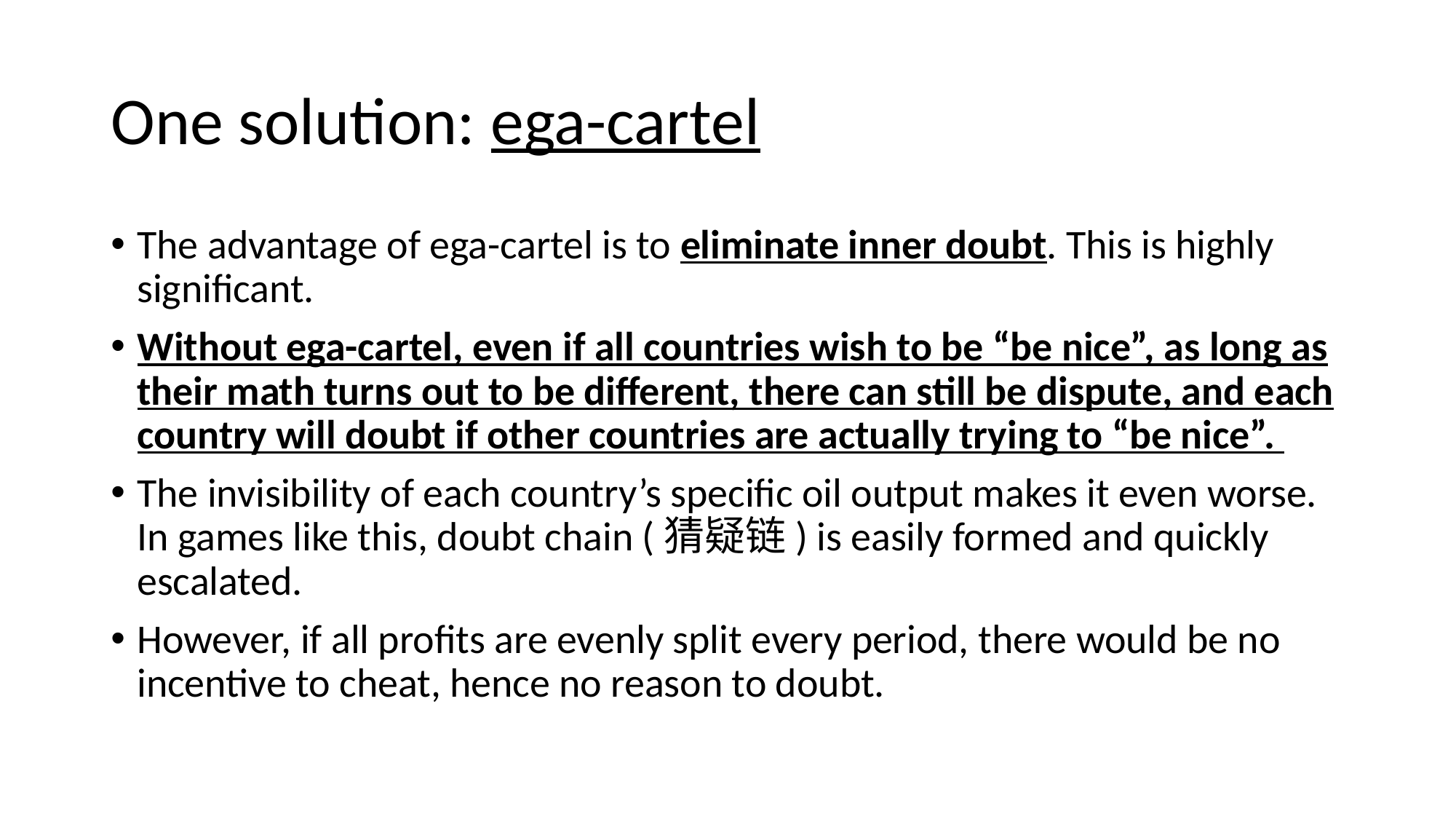

# One solution: ega-cartel
The advantage of ega-cartel is to eliminate inner doubt. This is highly significant.
Without ega-cartel, even if all countries wish to be “be nice”, as long as their math turns out to be different, there can still be dispute, and each country will doubt if other countries are actually trying to “be nice”.
The invisibility of each country’s specific oil output makes it even worse. In games like this, doubt chain (猜疑链) is easily formed and quickly escalated.
However, if all profits are evenly split every period, there would be no incentive to cheat, hence no reason to doubt.